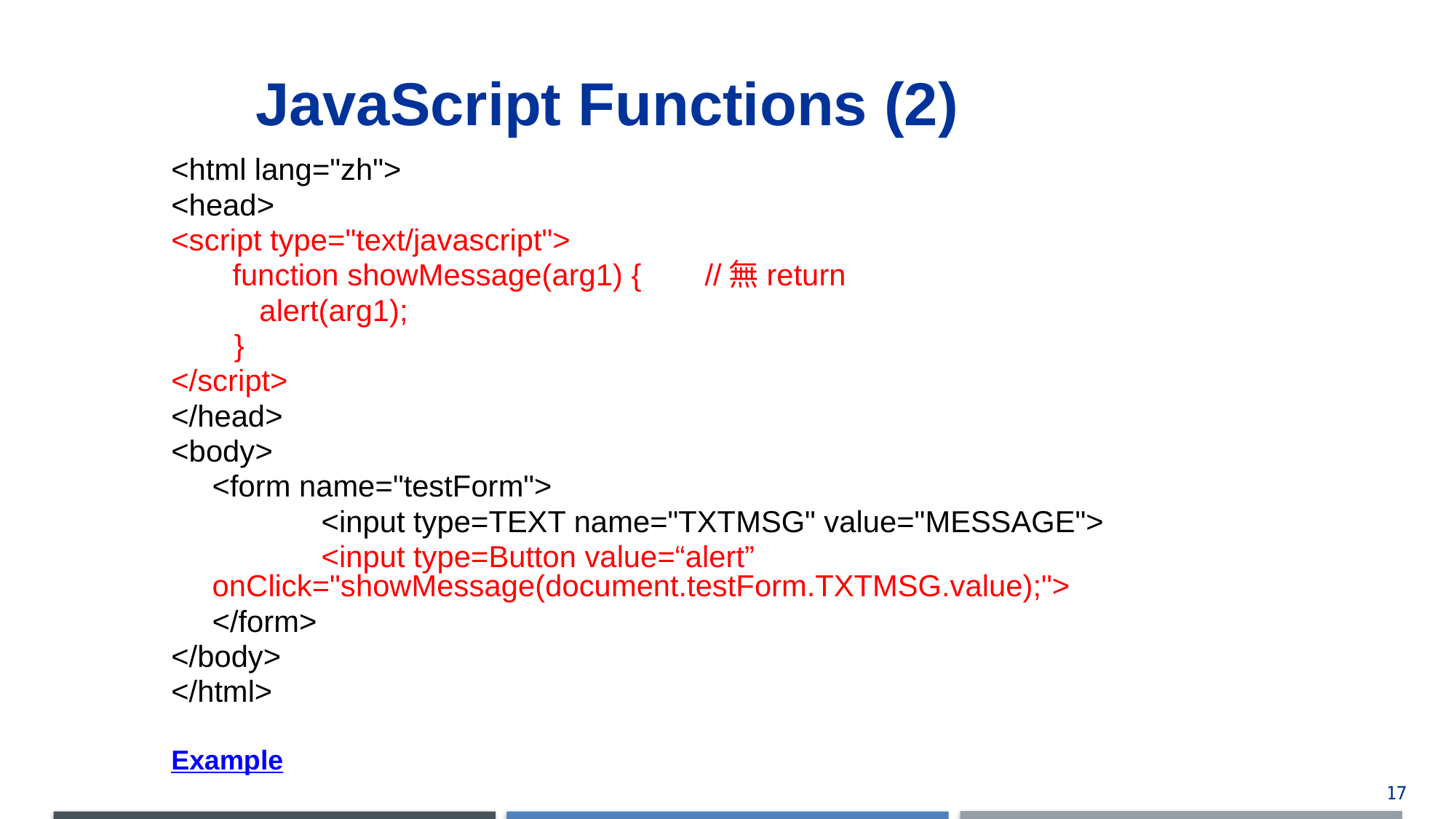

# JavaScript Functions (2)
<html lang="zh">
<head>
<script type="text/javascript">
 function showMessage(arg1) {	 //無return
    alert(arg1);
 }
</script>
</head>
<body>
	<form name="testForm">
		<input type=TEXT name="TXTMSG" value="MESSAGE">
		<input type=Button value=“alert” 			 		onClick="showMessage(document.testForm.TXTMSG.value);">
	</form>
</body>
</html>

Example